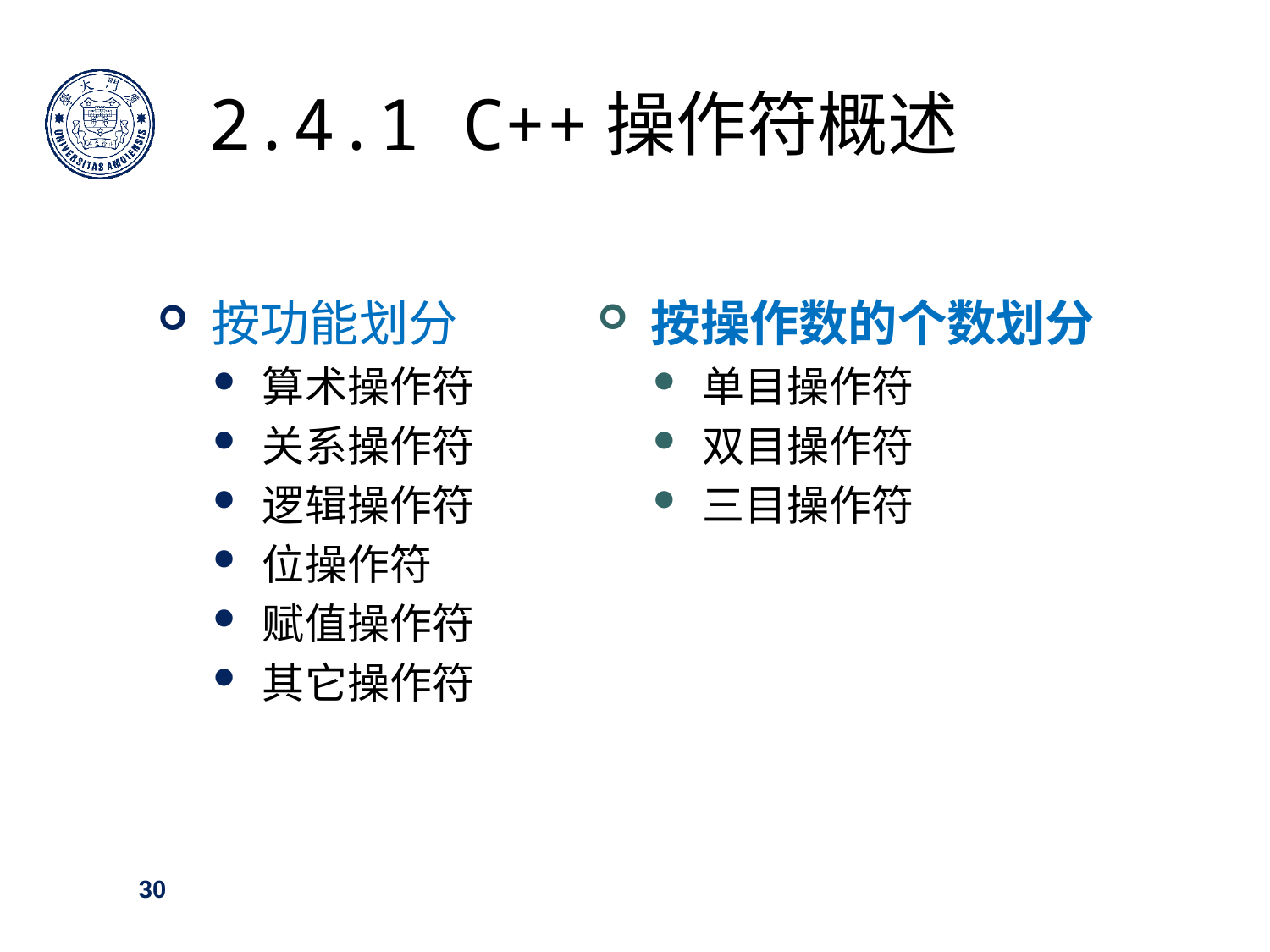

2.4.1 C++操作符概述
 按功能划分
 算术操作符
 关系操作符
 逻辑操作符
 位操作符
 赋值操作符
 其它操作符
 按操作数的个数划分
 单目操作符
 双目操作符
 三目操作符
30